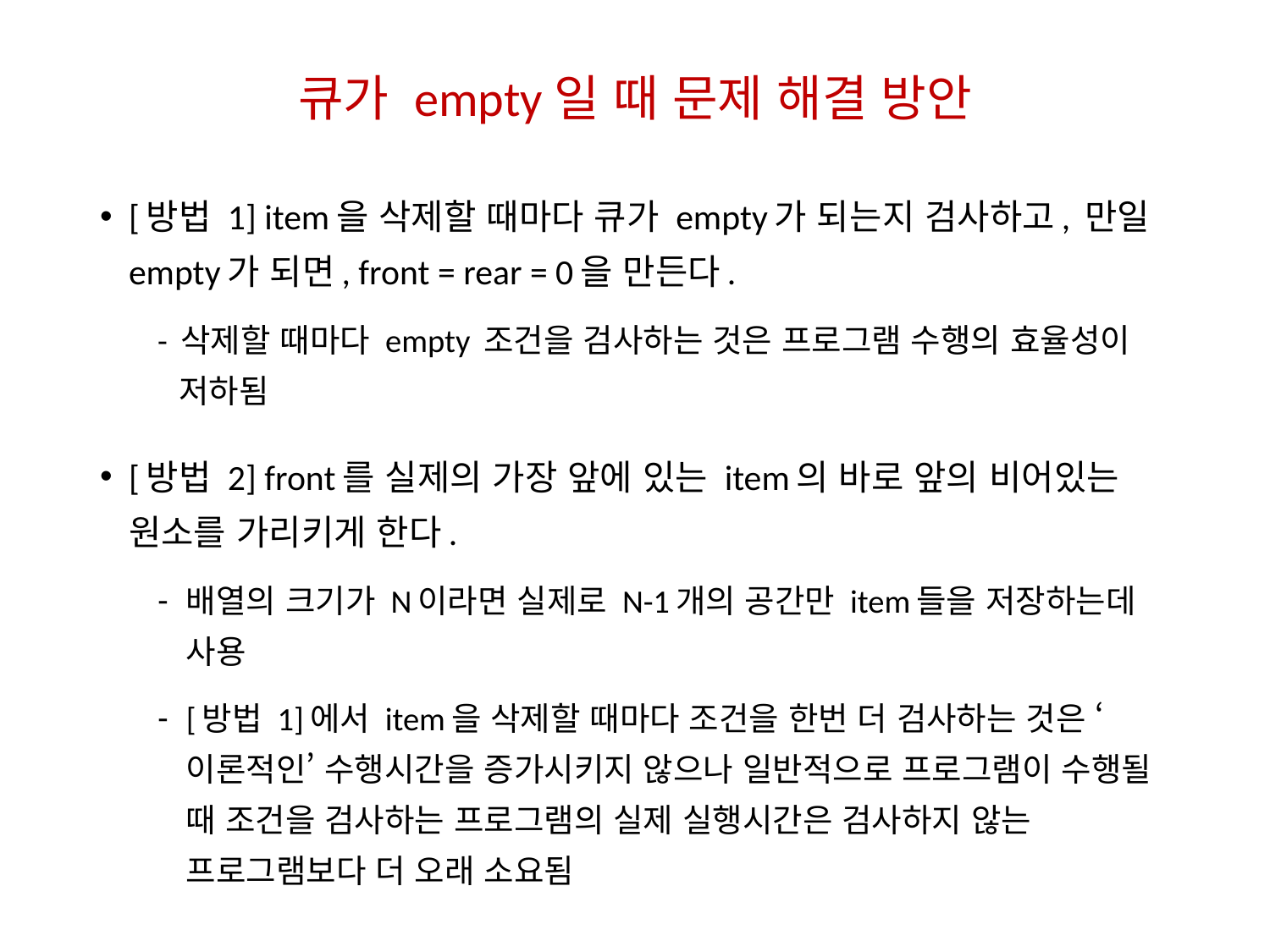

# 큐가 empty일 때 문제 해결 방안
[방법 1] item을 삭제할 때마다 큐가 empty가 되는지 검사하고, 만일 empty가 되면, front = rear = 0을 만든다.
- 삭제할 때마다 empty 조건을 검사하는 것은 프로그램 수행의 효율성이 저하됨
[방법 2] front를 실제의 가장 앞에 있는 item의 바로 앞의 비어있는 원소를 가리키게 한다.
배열의 크기가 N이라면 실제로 N-1개의 공간만 item들을 저장하는데 사용
[방법 1]에서 item을 삭제할 때마다 조건을 한번 더 검사하는 것은 ‘이론적인’ 수행시간을 증가시키지 않으나 일반적으로 프로그램이 수행될 때 조건을 검사하는 프로그램의 실제 실행시간은 검사하지 않는 프로그램보다 더 오래 소요됨